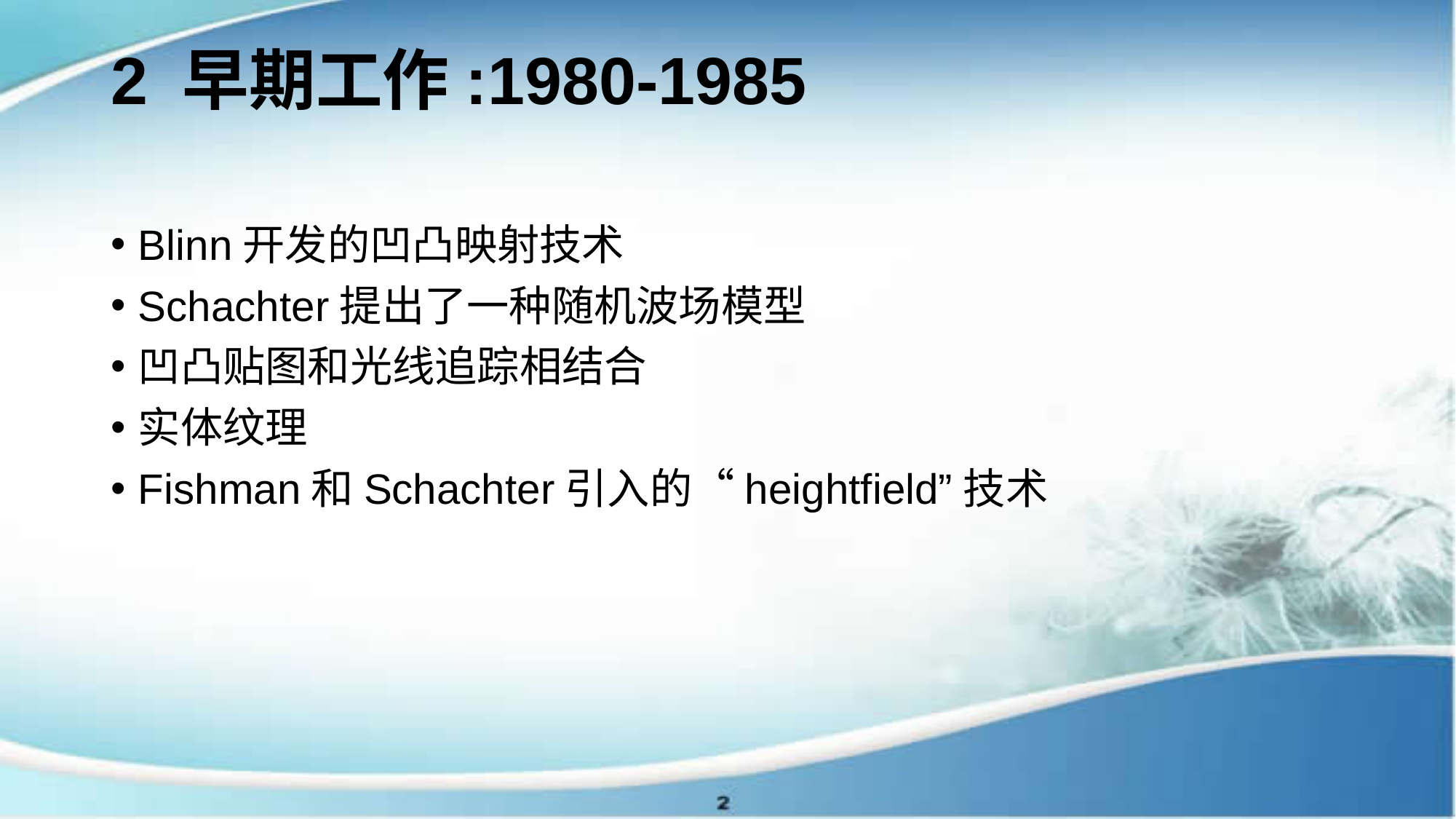

# 2 早期工作:1980-1985
Blinn开发的凹凸映射技术
Schachter提出了一种随机波场模型
凹凸贴图和光线追踪相结合
实体纹理
Fishman和Schachter引入的“heightfield”技术